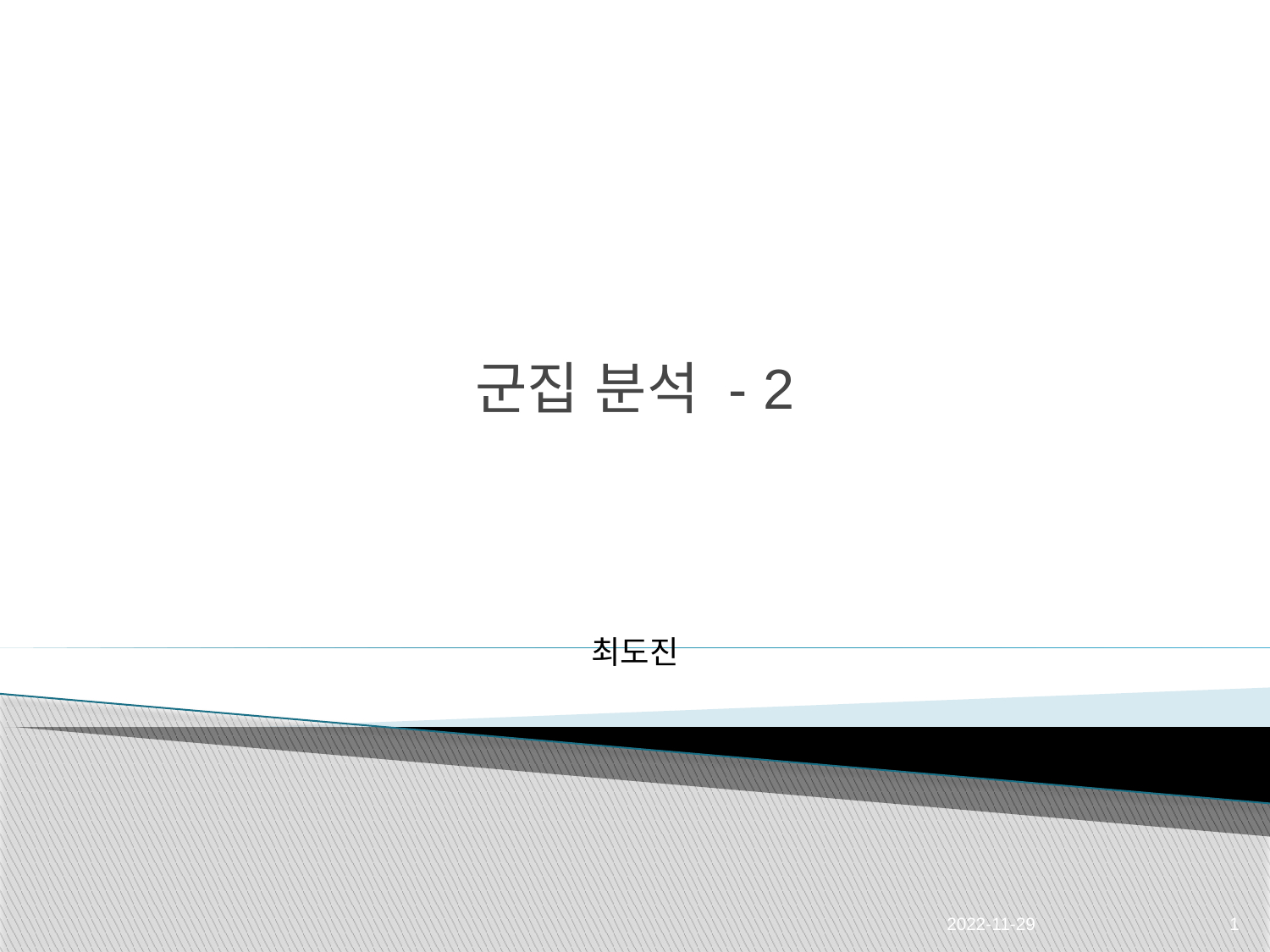

# 군집 분석 - 2
최도진
2022-11-29
1